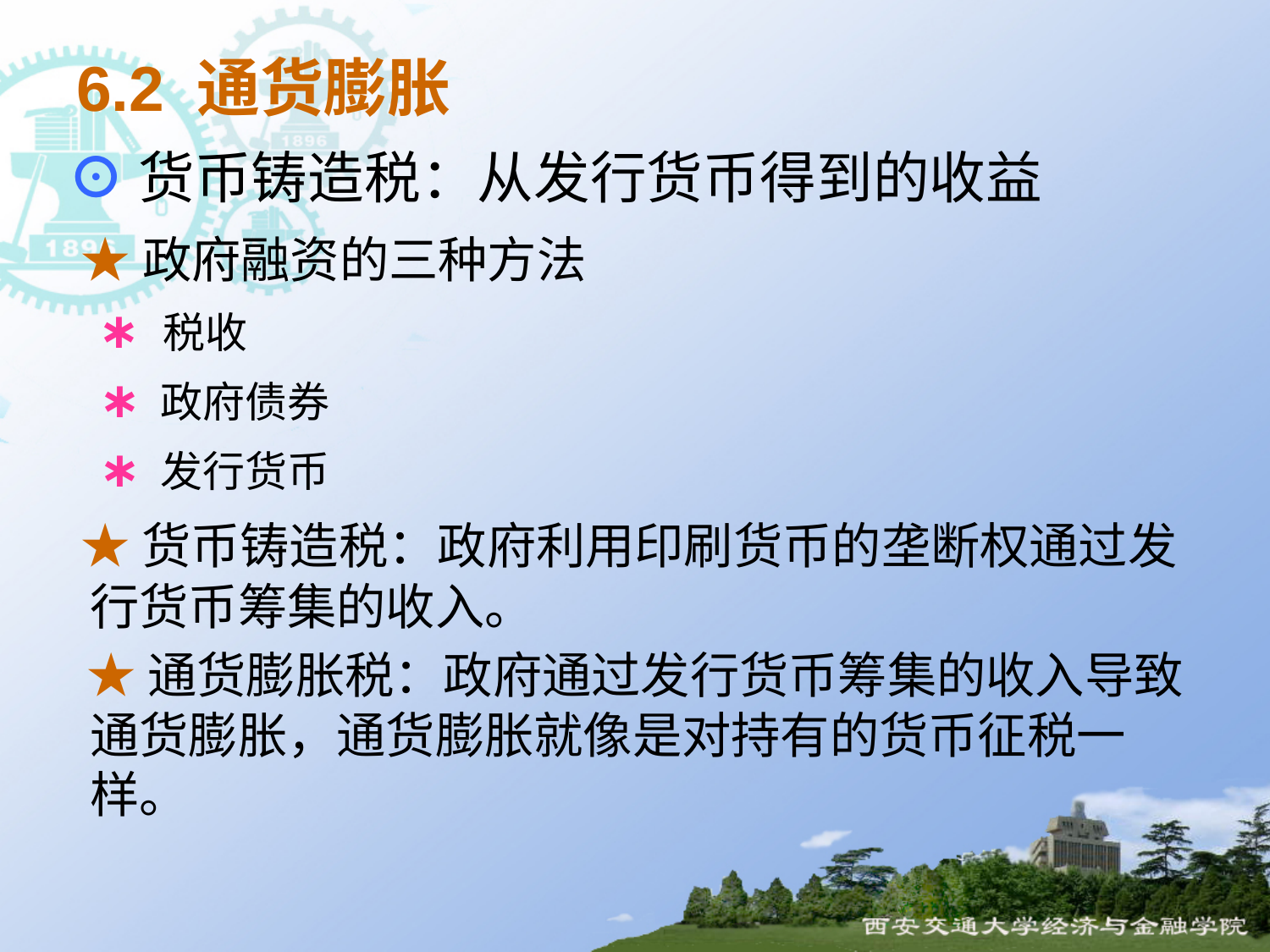

6.2 通货膨胀
  ⊙货币铸造税：从发行货币得到的收益
   ★政府融资的三种方法
     ∗ 税收
      ∗ 政府债券
      ∗ 发行货币
   ★货币铸造税：政府利用印刷货币的垄断权通过发行货币筹集的收入。
    ★通货膨胀税：政府通过发行货币筹集的收入导致通货膨胀，通货膨胀就像是对持有的货币征税一样。